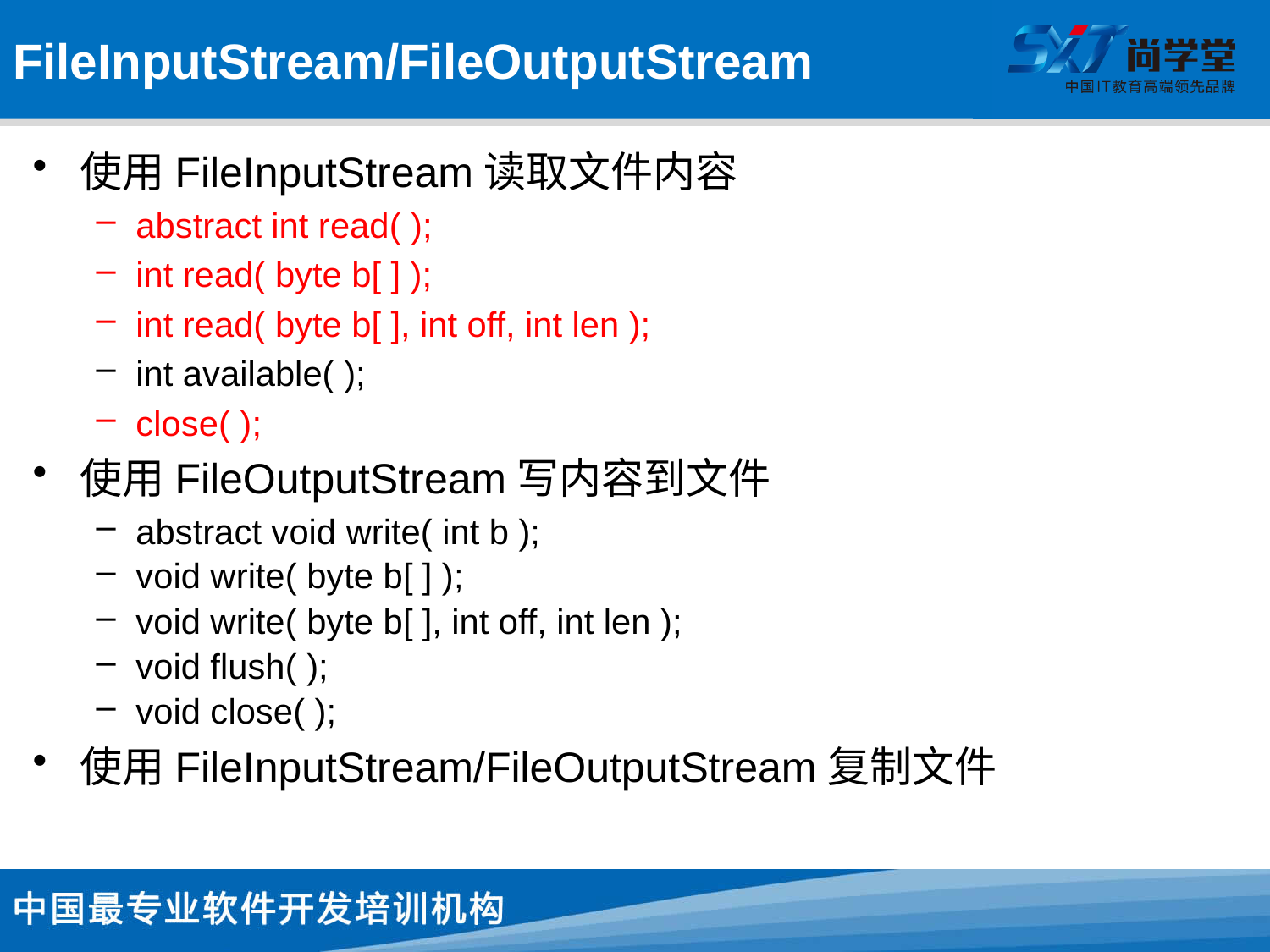

# FileInputStream/FileOutputStream
使用FileInputStream读取文件内容
abstract int read( );
int read( byte b[ ] );
int read( byte b[ ], int off, int len );
int available( );
close( );
使用FileOutputStream写内容到文件
abstract void write( int b );
void write( byte b[ ] );
void write( byte b[ ], int off, int len );
void flush( );
void close( );
使用FileInputStream/FileOutputStream复制文件